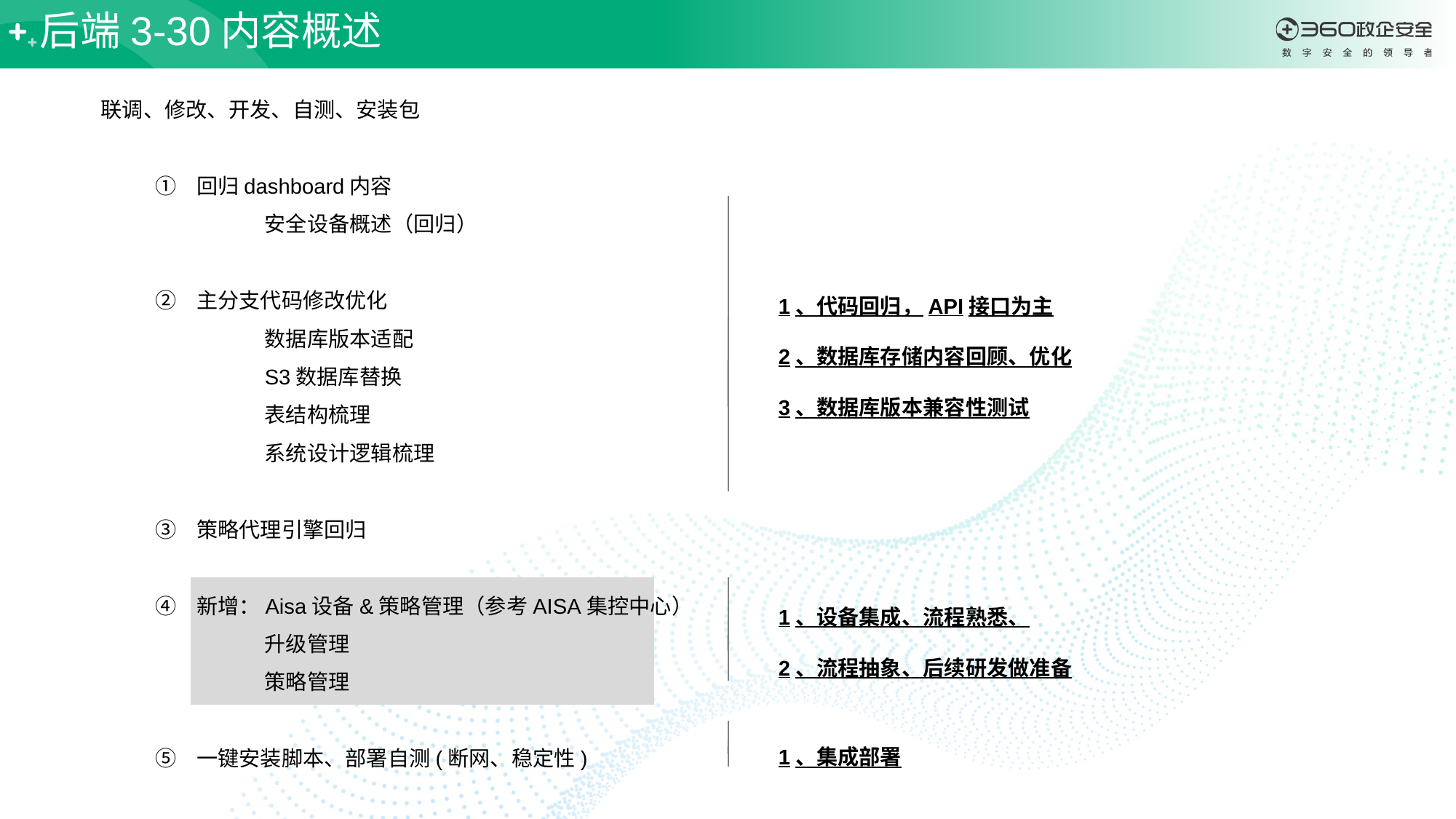

后端3-30内容概述
联调、修改、开发、自测、安装包

回归dashboard内容
	安全设备概述（回归）

主分支代码修改优化
	数据库版本适配
	S3数据库替换
	表结构梳理
	系统设计逻辑梳理

策略代理引擎回归

新增：Aisa设备&策略管理（参考AISA集控中心）
	升级管理
	策略管理

一键安装脚本、部署自测(断网、稳定性)
1、代码回归，API接口为主
2、数据库存储内容回顾、优化
3、数据库版本兼容性测试
1、设备集成、流程熟悉、
2、流程抽象、后续研发做准备

1、集成部署